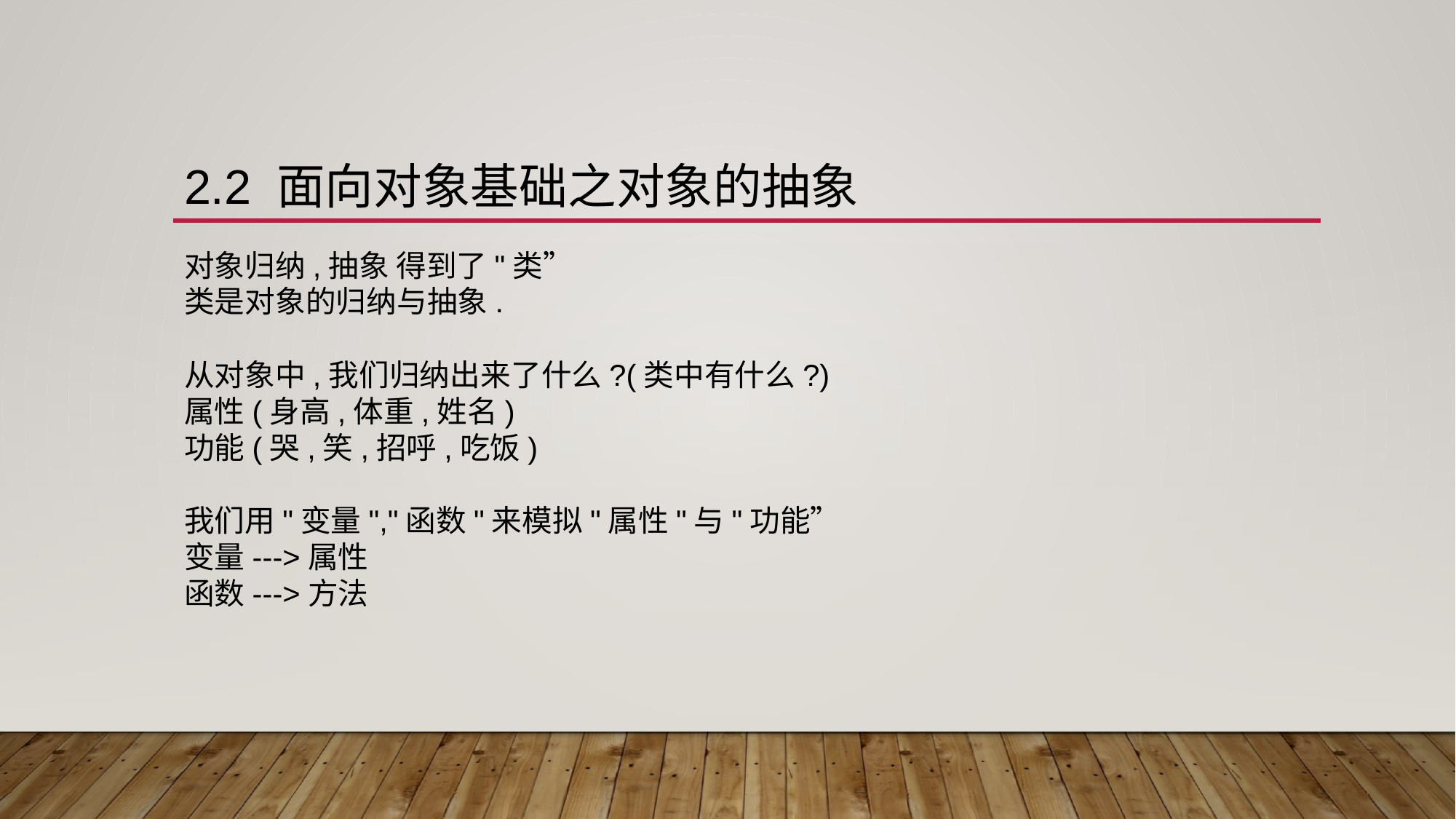

# 2.2 面向对象基础之对象的抽象
对象归纳,抽象 得到了"类”
类是对象的归纳与抽象.

从对象中,我们归纳出来了什么?(类中有什么?)
属性(身高,体重,姓名)
功能(哭,笑,招呼,吃饭)

我们用"变量","函数"来模拟"属性"与"功能”
变量--->属性
函数--->方法